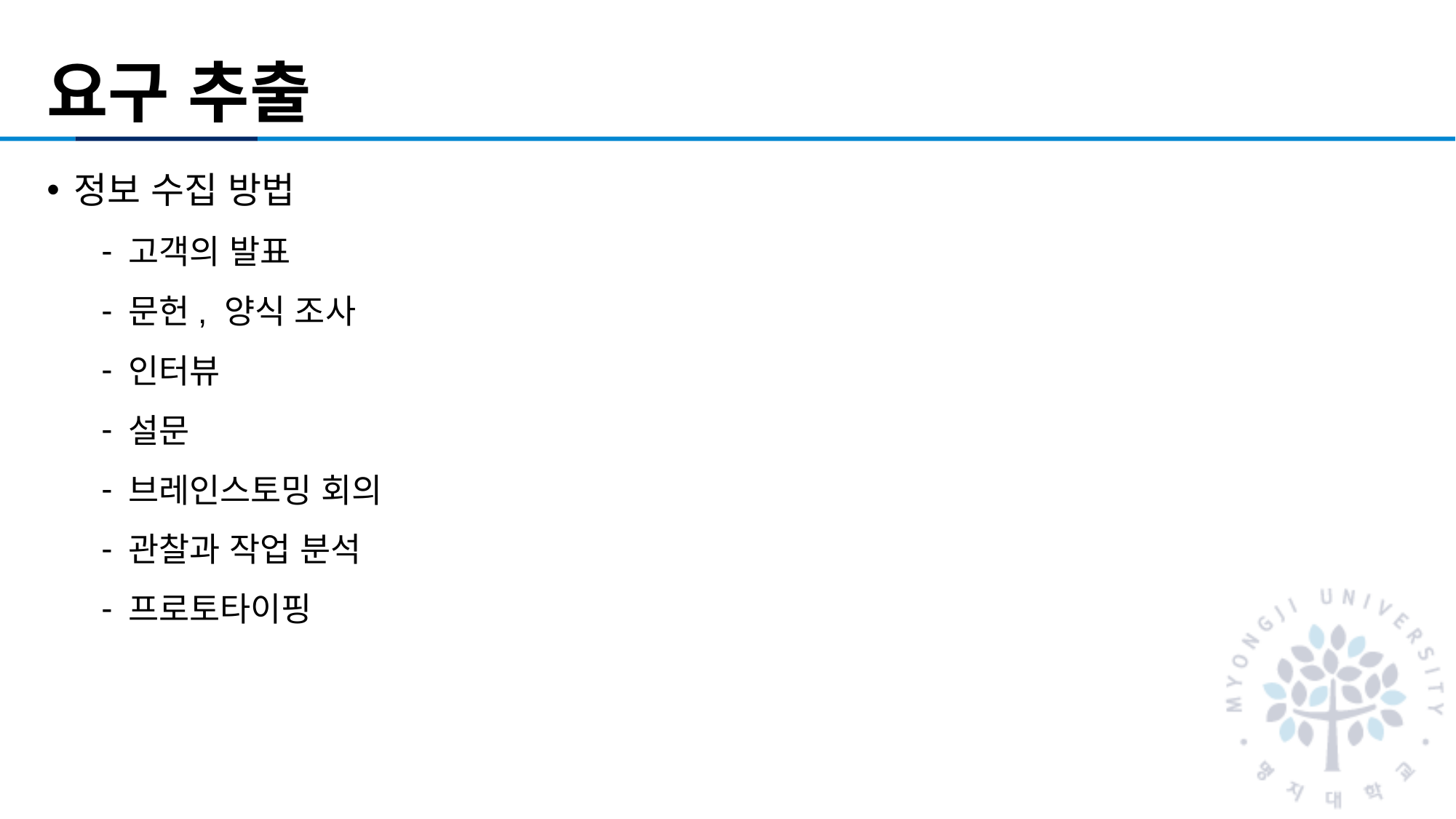

# 요구 추출
정보 수집 방법
고객의 발표
문헌, 양식 조사
인터뷰
설문
브레인스토밍 회의
관찰과 작업 분석
프로토타이핑